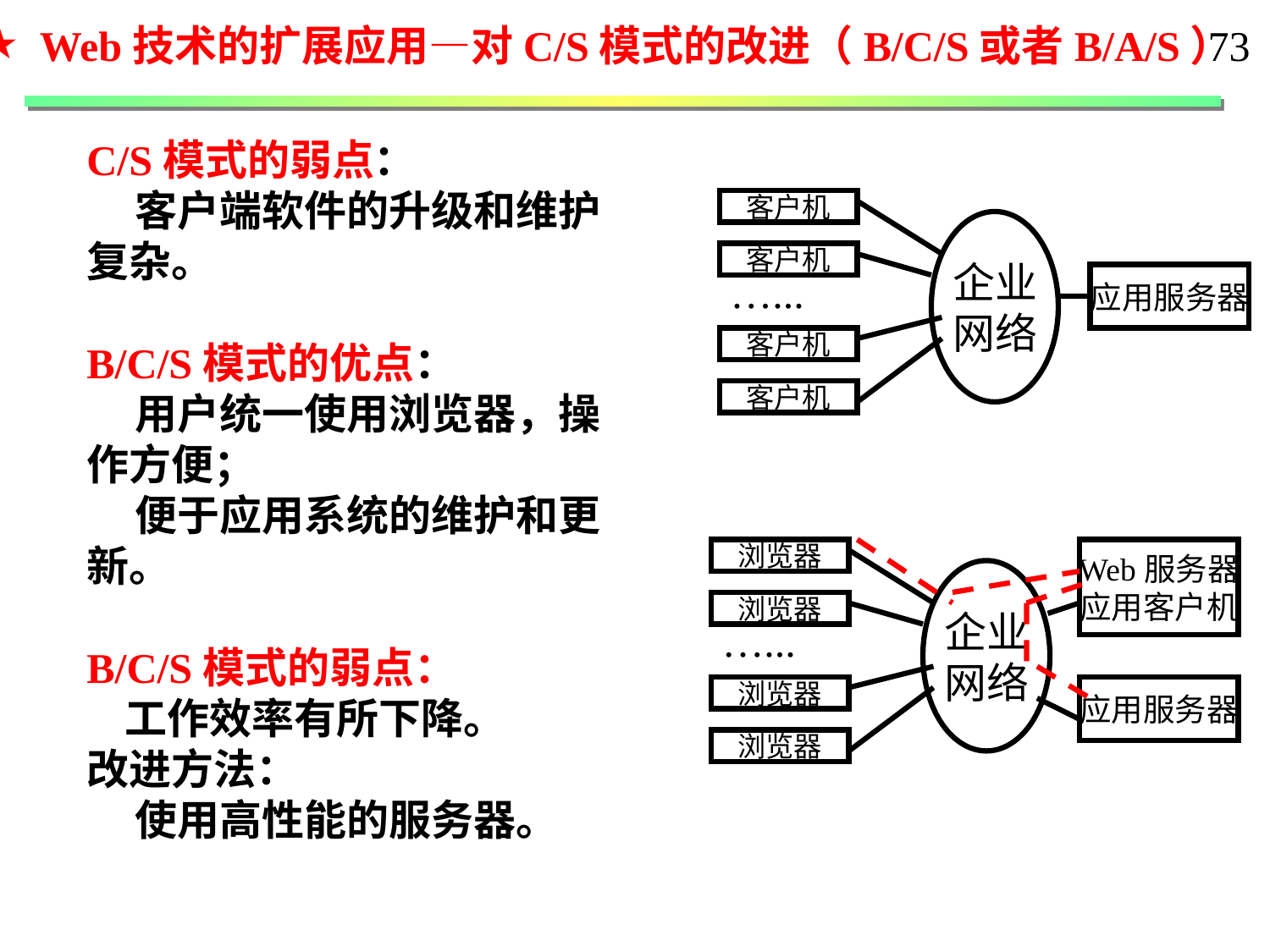

Web技术的扩展应用—对C/S模式的改进（B/C/S或者B/A/S）
73

C/S模式的弱点：
    客户端软件的升级和维护复杂。

B/C/S模式的优点：
    用户统一使用浏览器，操作方便；
    便于应用系统的维护和更新。

B/C/S模式的弱点：
   工作效率有所下降。
改进方法：
    使用高性能的服务器。
客户机

企业
网络
客户机

…...
应用服务器

客户机

客户机
浏览器

Web服务器
应用客户机

企业
网络

浏览器

…...

浏览器
应用服务器

浏览器